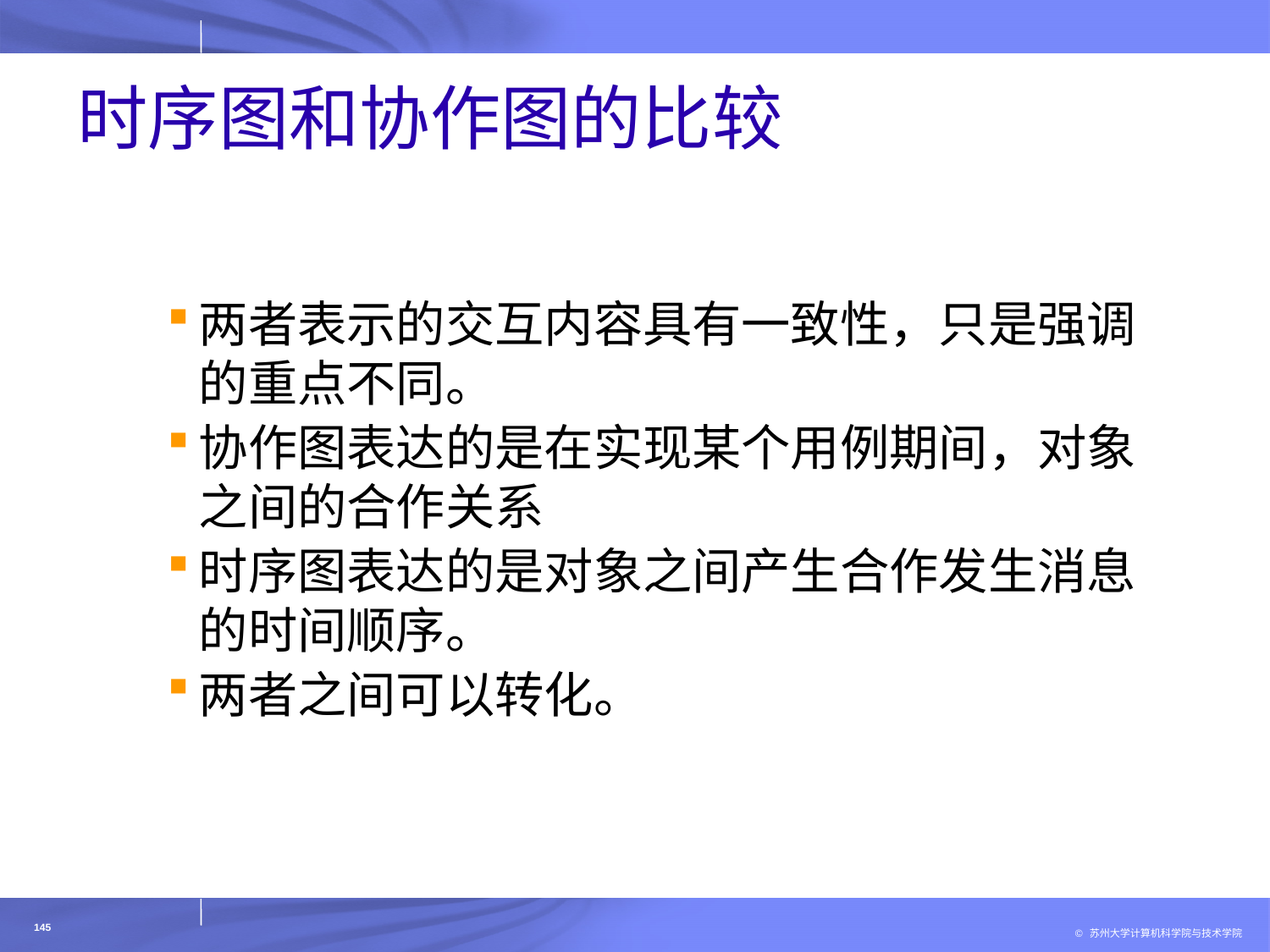

# 时序图和协作图的比较

两者表示的交互内容具有一致性，只是强调的重点不同。
协作图表达的是在实现某个用例期间，对象之间的合作关系
时序图表达的是对象之间产生合作发生消息的时间顺序。
两者之间可以转化。
145